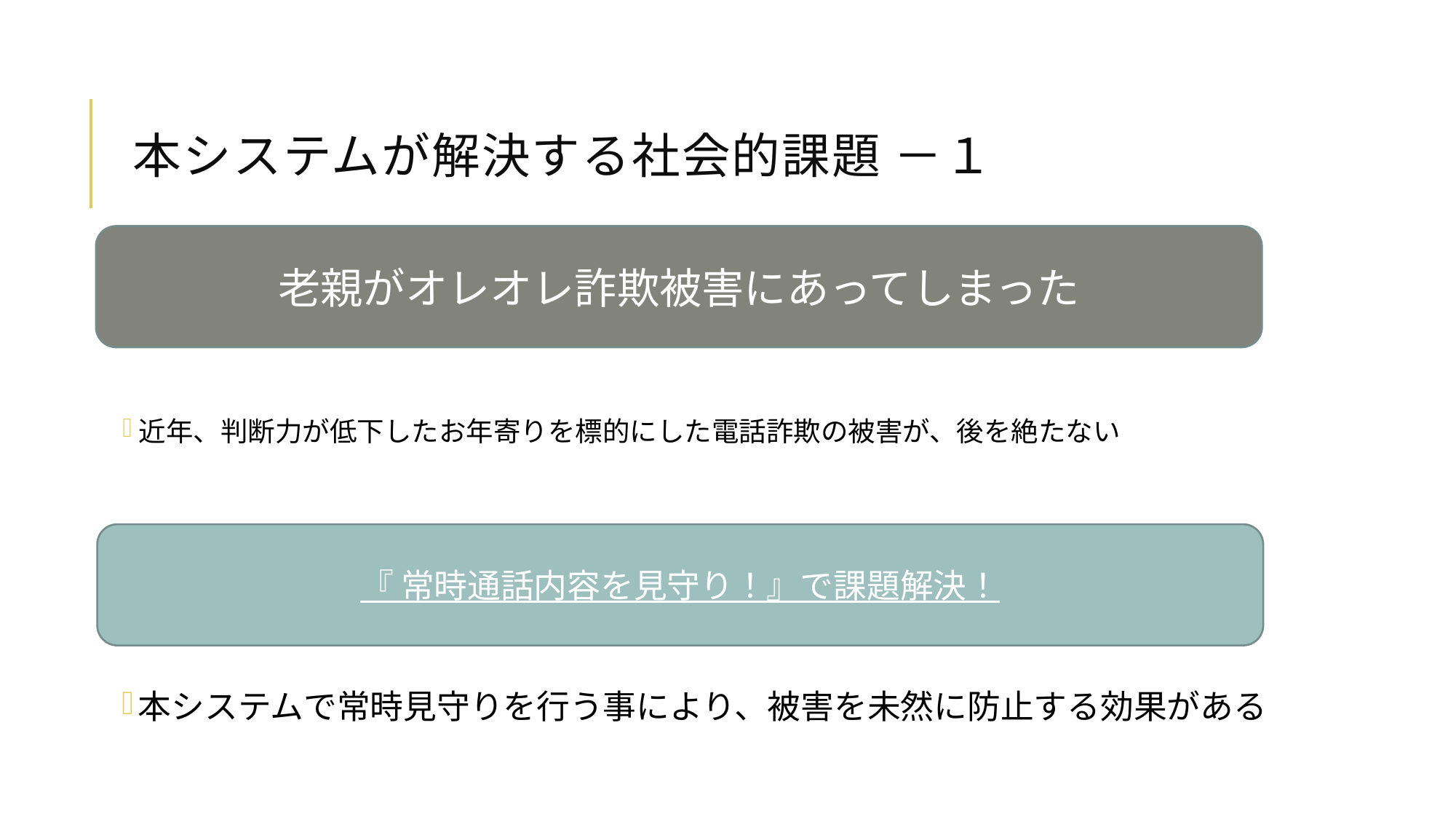

# 本システムが解決する社会的課題 －１
老親がオレオレ詐欺被害にあってしまった

近年、判断力が低下したお年寄りを標的にした電話詐欺の被害が、後を絶たない

『 常時通話内容を見守り！』で課題解決！

本システムで常時見守りを行う事により、被害を未然に防止する効果がある